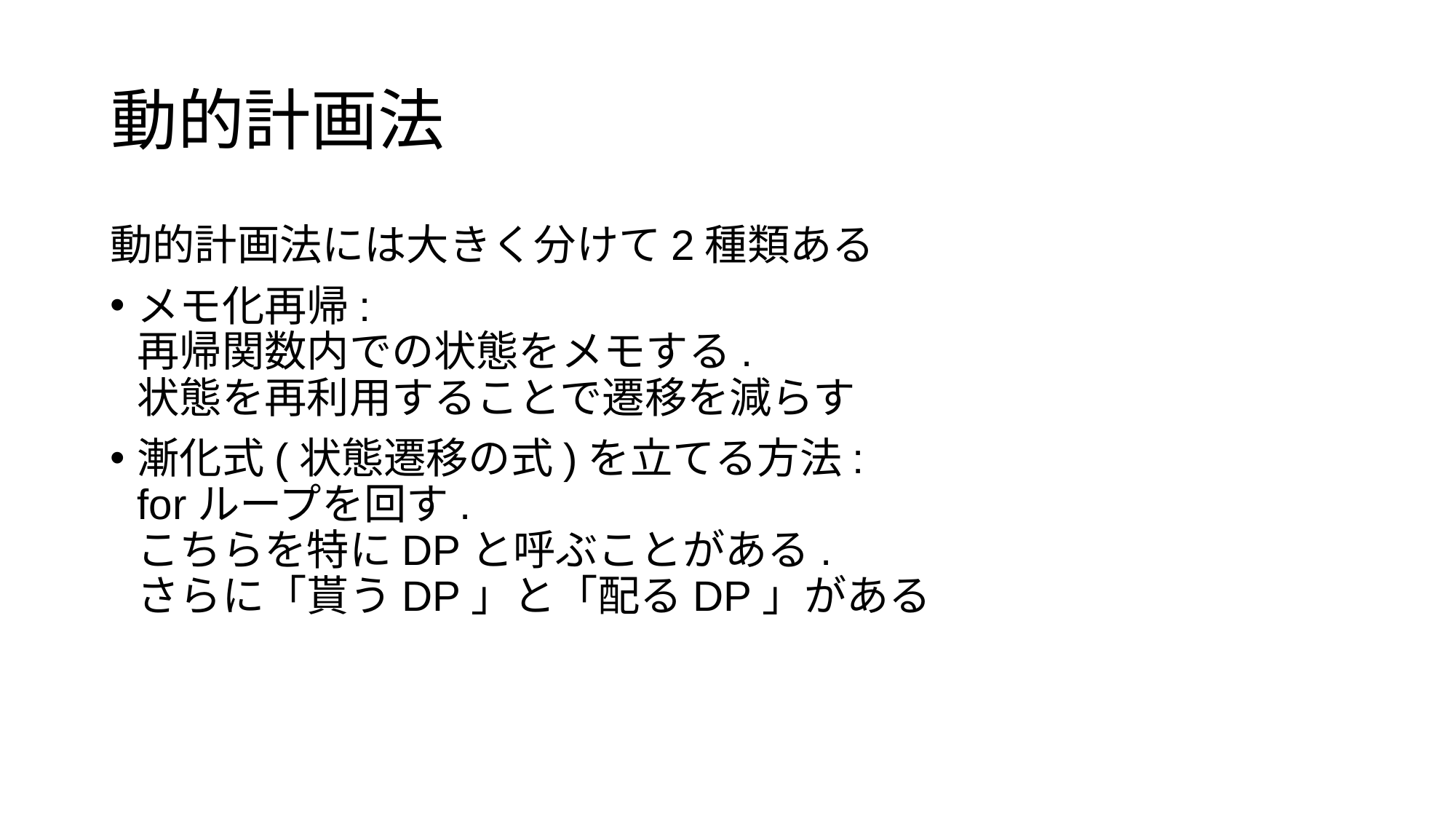

# 動的計画法
動的計画法には大きく分けて2種類ある
メモ化再帰:
再帰関数内での状態をメモする.
状態を再利用することで遷移を減らす
漸化式(状態遷移の式)を立てる方法:
forループを回す.
こちらを特にDPと呼ぶことがある.
さらに「貰うDP」と「配るDP」がある